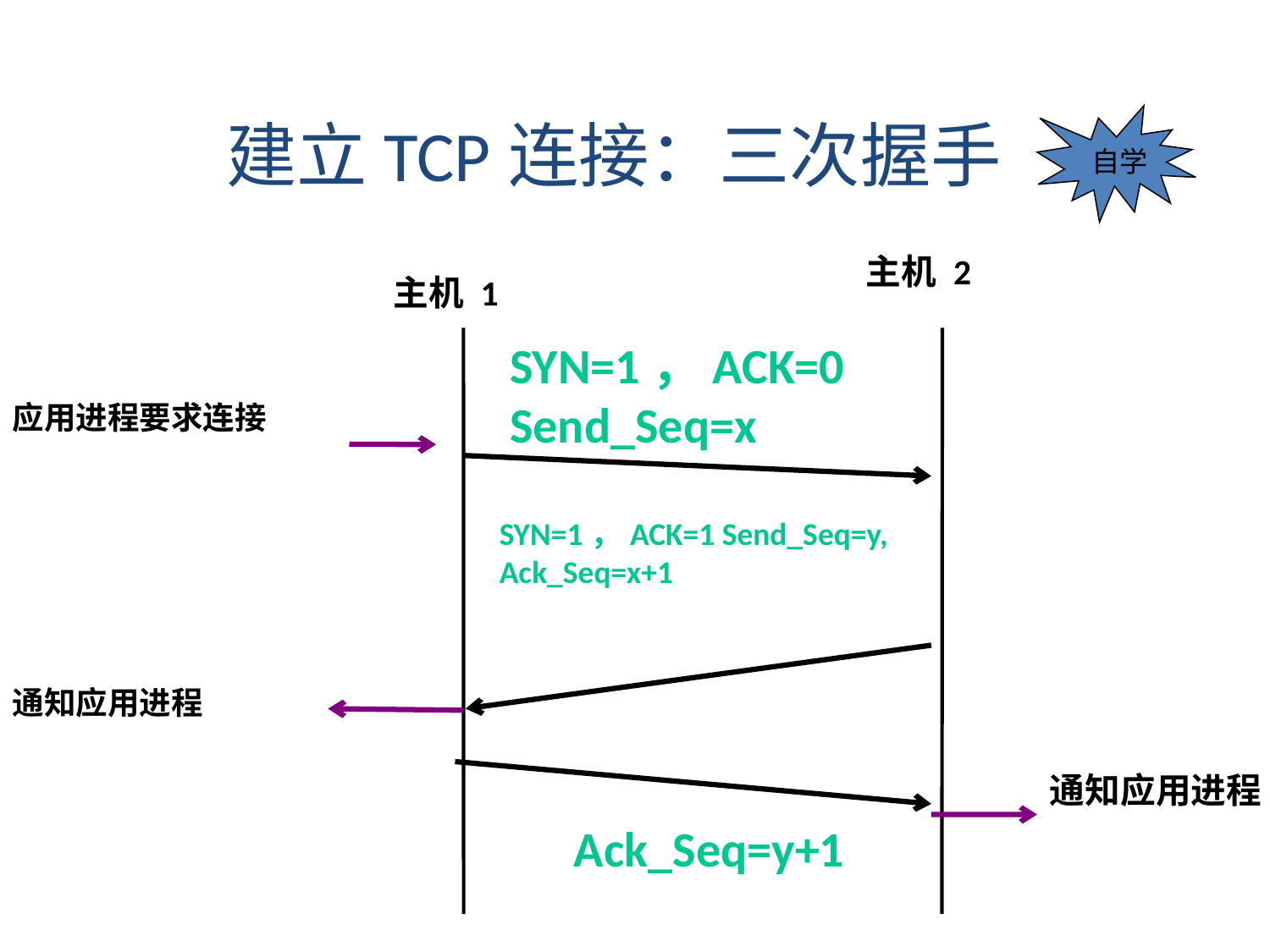

自学
建立TCP连接：三次握手
主机 2
主机 1

SYN=1，ACK=0 Send_Seq=x

应用进程要求连接

SYN=1，ACK=1 Send_Seq=y, Ack_Seq=x+1

通知应用进程

通知应用进程
Ack_Seq=y+1